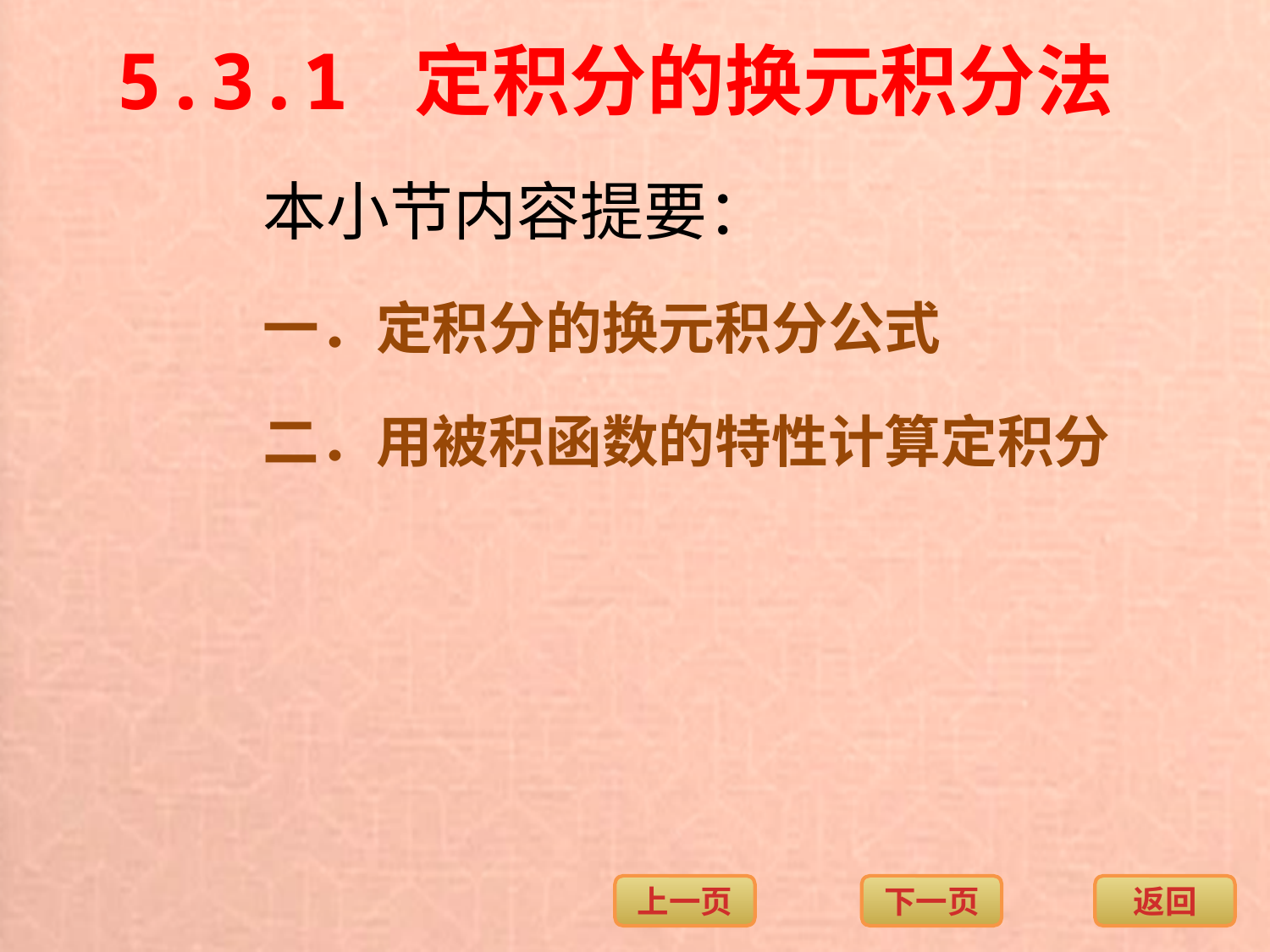

5.3.1 定积分的换元积分法
本小节内容提要：
一．定积分的换元积分公式
二．用被积函数的特性计算定积分